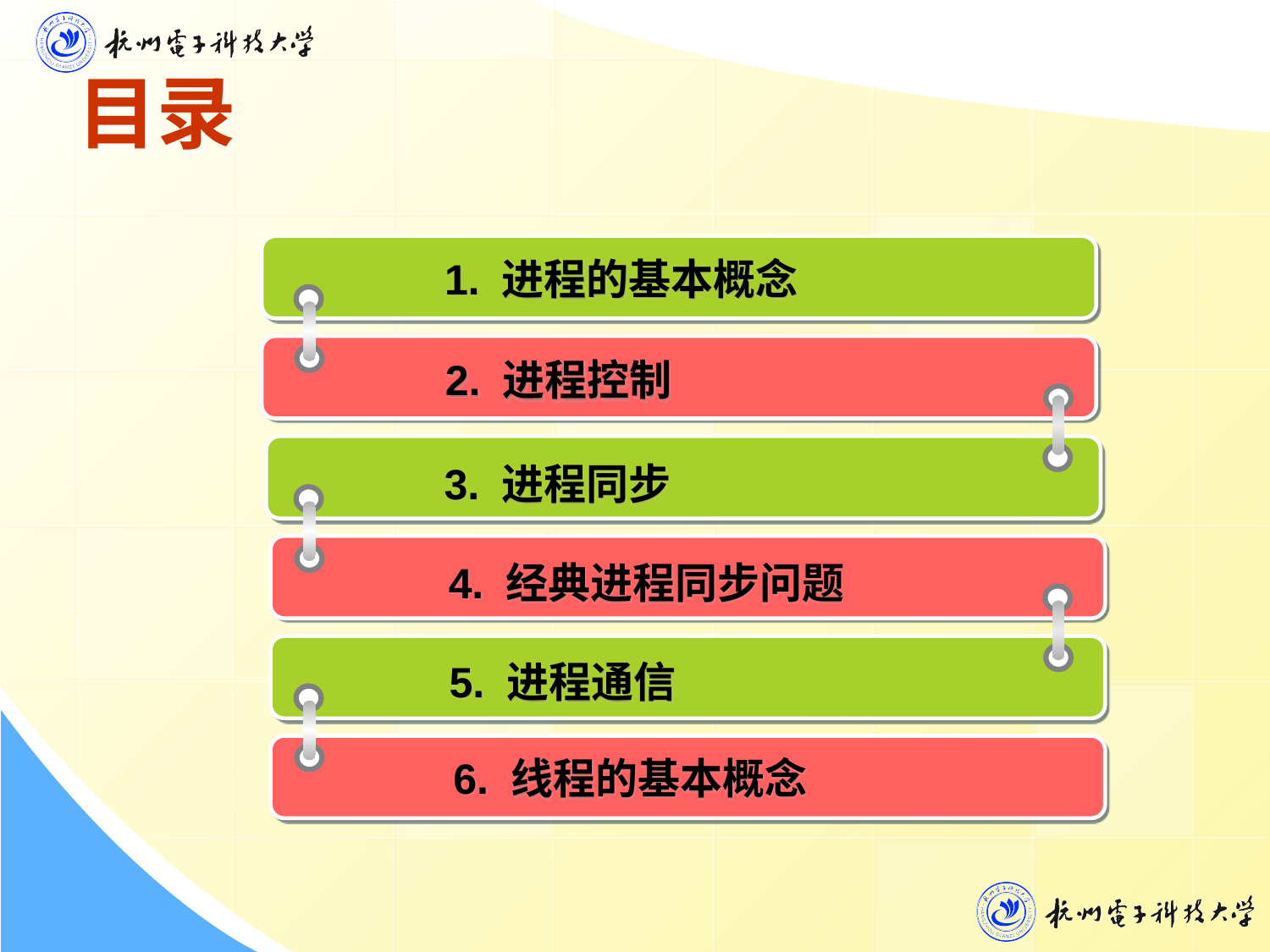

目录

1. 进程的基本概念

2. 进程控制

3. 进程同步

4. 经典进程同步问题

5. 进程通信

6. 线程的基本概念